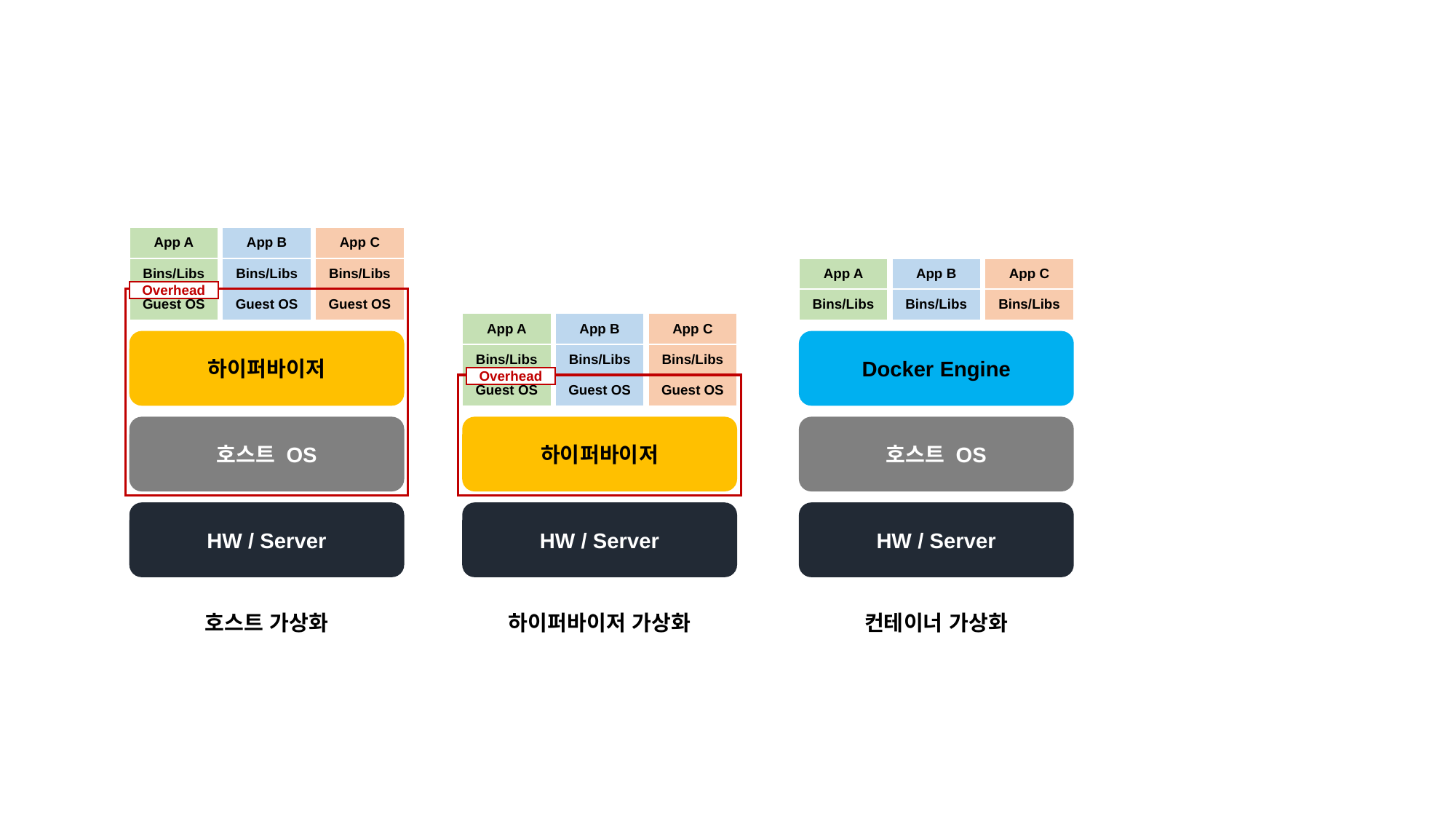

| App A |
| --- |
| Bins/Libs |
| Guest OS |
| App B |
| --- |
| Bins/Libs |
| Guest OS |
| App C |
| --- |
| Bins/Libs |
| Guest OS |
| App A |
| --- |
| Bins/Libs |
| App B |
| --- |
| Bins/Libs |
| App C |
| --- |
| Bins/Libs |
Overhead

| App A |
| --- |
| Bins/Libs |
| Guest OS |
| App B |
| --- |
| Bins/Libs |
| Guest OS |
| App C |
| --- |
| Bins/Libs |
| Guest OS |
하이퍼바이저
Docker Engine
Overhead

호스트 OS
하이퍼바이저
호스트 OS
HW / Server
HW / Server
HW / Server
호스트 가상화
하이퍼바이저 가상화
컨테이너 가상화